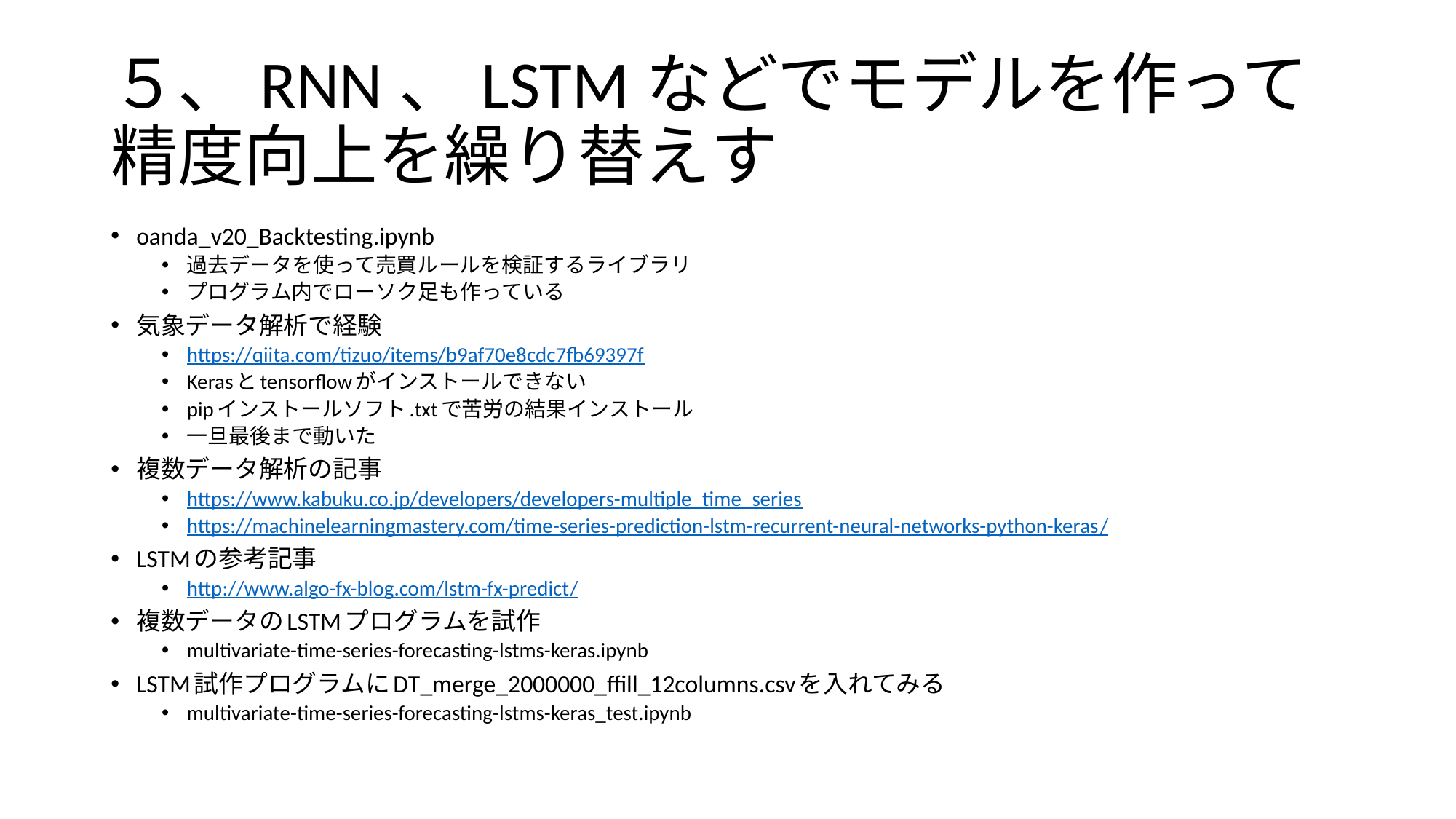

# ５、RNN、LSTMなどでモデルを作って精度向上を繰り替えす
oanda_v20_Backtesting.ipynb
過去データを使って売買ルールを検証するライブラリ
プログラム内でローソク足も作っている
気象データ解析で経験
https://qiita.com/tizuo/items/b9af70e8cdc7fb69397f
Kerasとtensorflowがインストールできない
pipインストールソフト.txtで苦労の結果インストール
一旦最後まで動いた
複数データ解析の記事
https://www.kabuku.co.jp/developers/developers-multiple_time_series
https://machinelearningmastery.com/time-series-prediction-lstm-recurrent-neural-networks-python-keras/
LSTMの参考記事
http://www.algo-fx-blog.com/lstm-fx-predict/
複数データのLSTMプログラムを試作
multivariate-time-series-forecasting-lstms-keras.ipynb
LSTM試作プログラムにDT_merge_2000000_ffill_12columns.csvを入れてみる
multivariate-time-series-forecasting-lstms-keras_test.ipynb